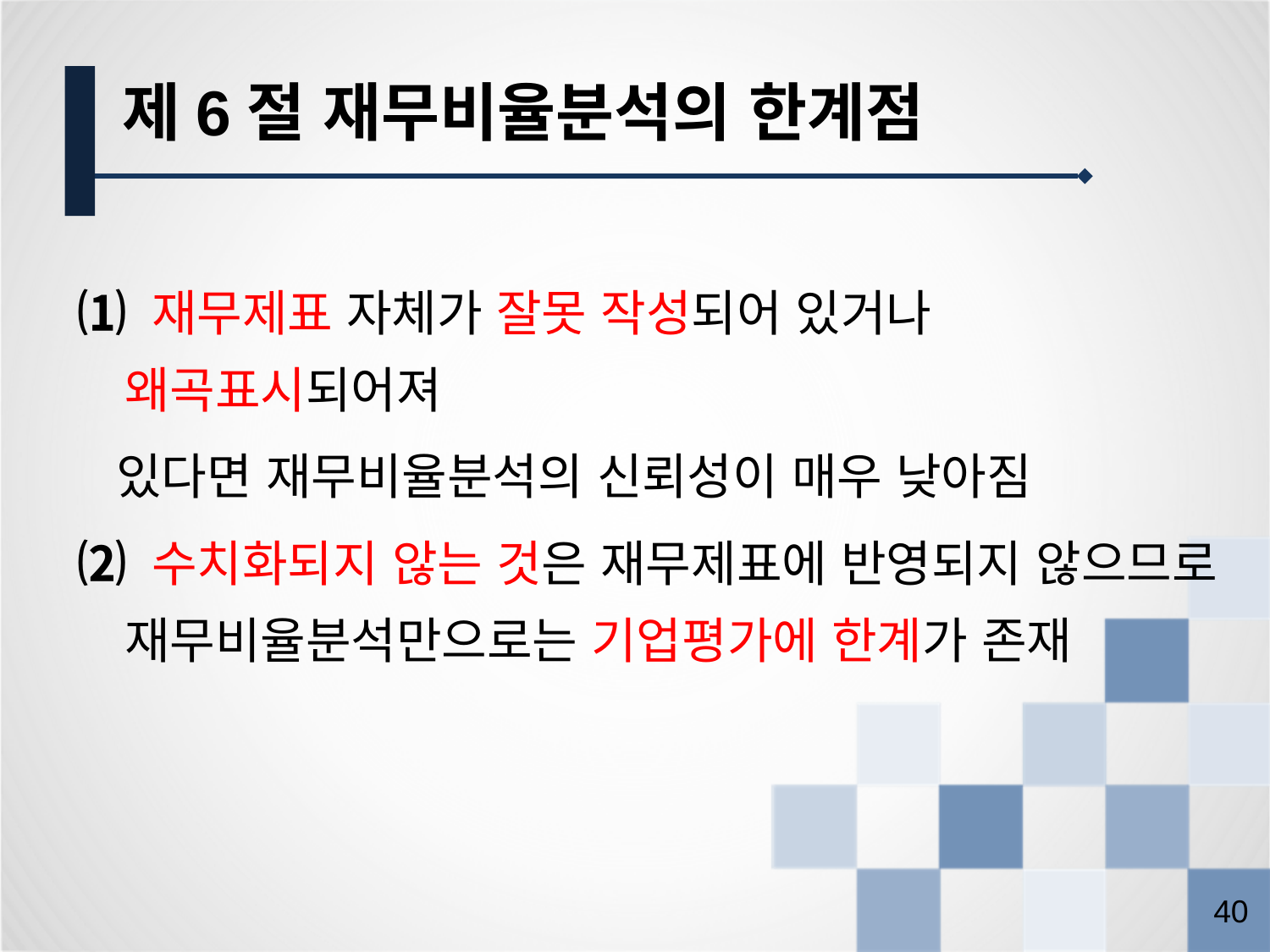

제6절 재무비율분석의 한계점

⑴ 재무제표 자체가 잘못 작성되어 있거나 왜곡표시되어져
  있다면 재무비율분석의 신뢰성이 매우 낮아짐
⑵ 수치화되지 않는 것은 재무제표에 반영되지 않으므로 재무비율분석만으로는 기업평가에 한계가 존재
40